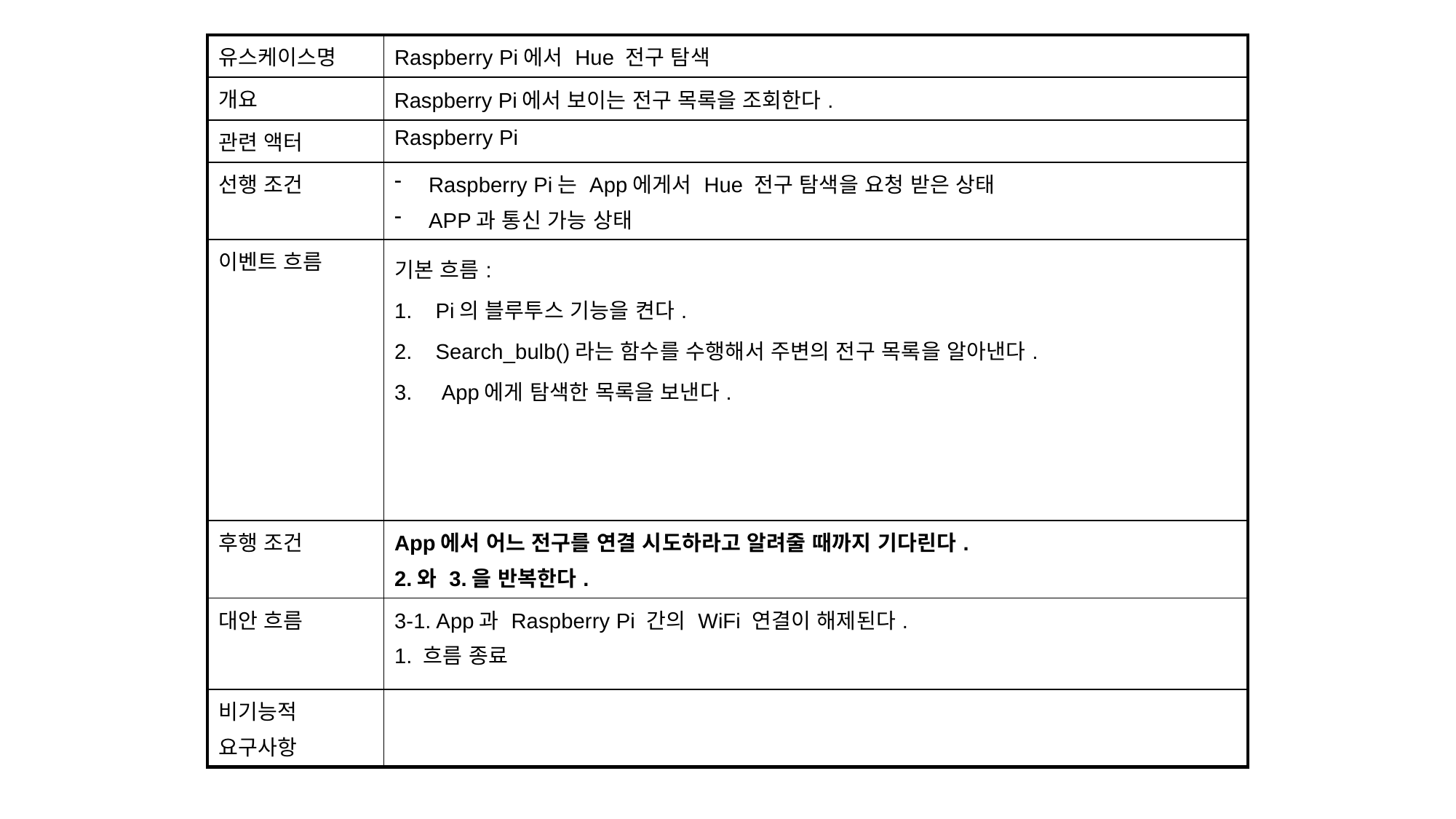

| 유스케이스명 | Raspberry Pi에서 Hue 전구 탐색 |
| --- | --- |
| 개요 | Raspberry Pi에서 보이는 전구 목록을 조회한다. |
| 관련 액터 | Raspberry Pi |
| 선행 조건 | Raspberry Pi는 App에게서 Hue 전구 탐색을 요청 받은 상태 APP과 통신 가능 상태 |
| 이벤트 흐름 | 기본 흐름: Pi의 블루투스 기능을 켠다. Search\_bulb()라는 함수를 수행해서 주변의 전구 목록을 알아낸다. App에게 탐색한 목록을 보낸다. |
| 후행 조건 | App에서 어느 전구를 연결 시도하라고 알려줄 때까지 기다린다. 2.와 3.을 반복한다. |
| 대안 흐름 | 3-1. App과 Raspberry Pi 간의 WiFi 연결이 해제된다. 1. 흐름 종료 |
| 비기능적 요구사항 |  |